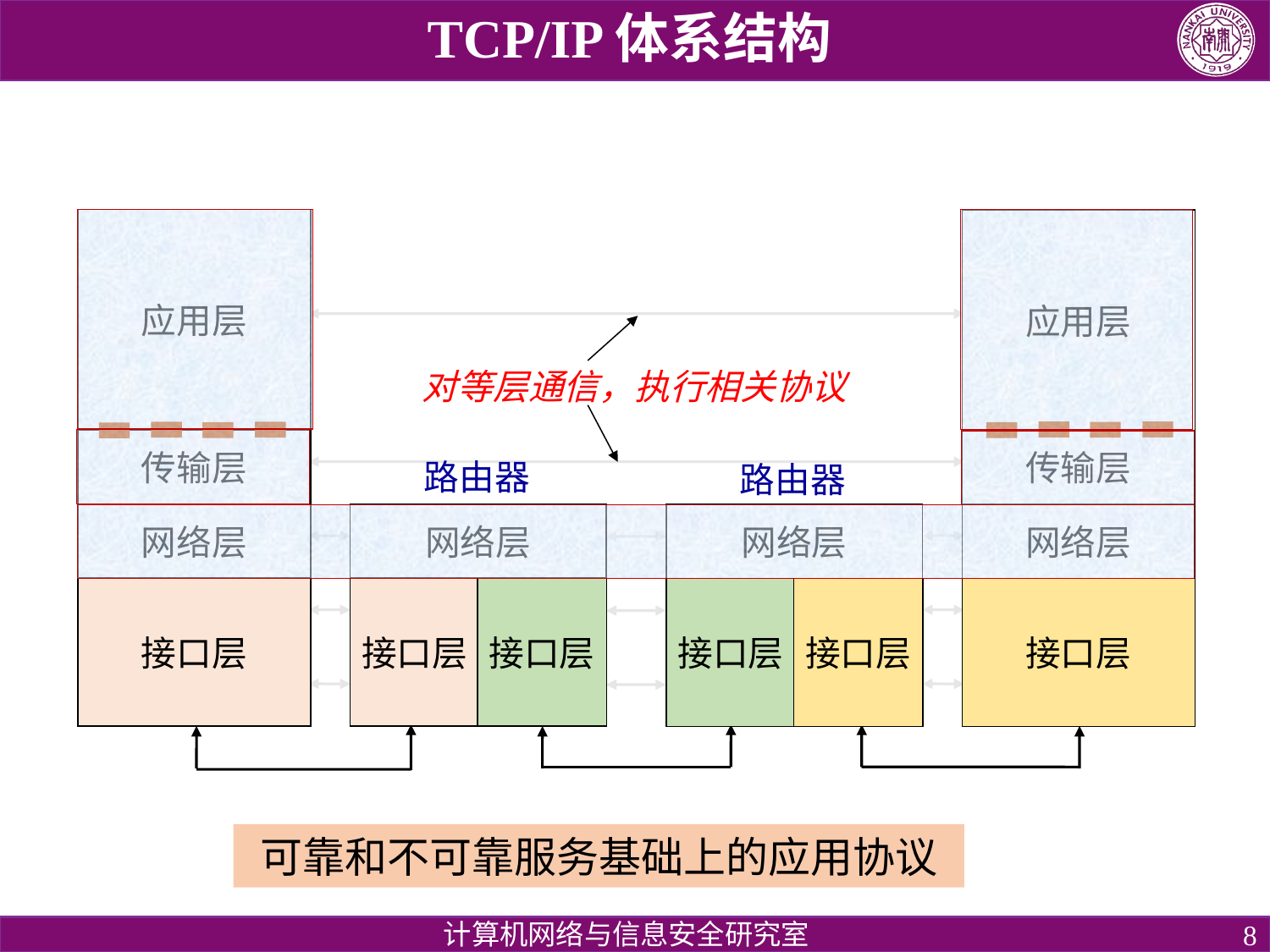

TCP/IP体系结构

应用层

应用层

对等层通信，执行相关协议

传输层
传输层

路由器
路由器

网络层
网络层
网络层
网络层

接口层
接口层
接口层
接口层
接口层
接口层

可靠和不可靠服务基础上的应用协议